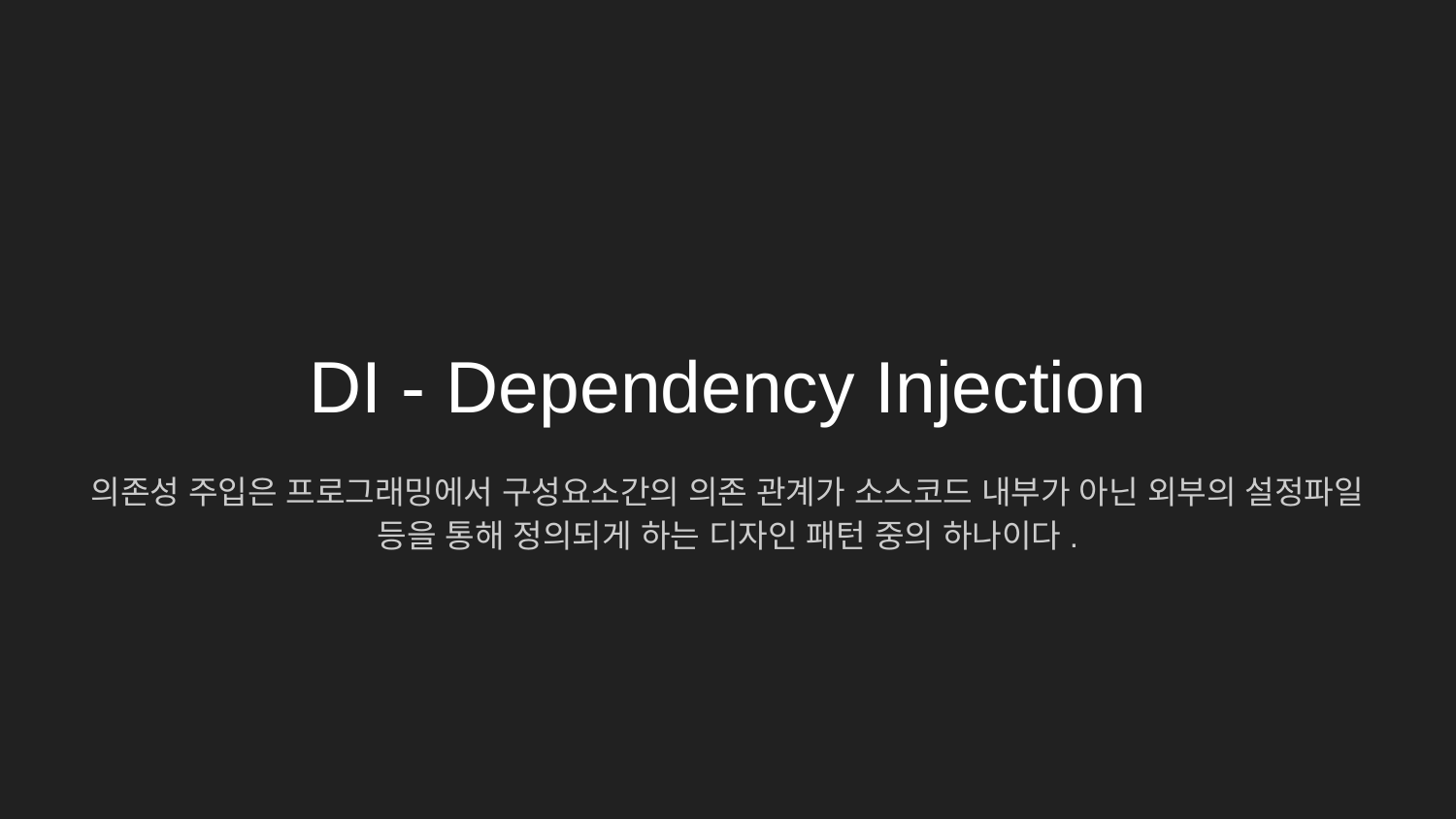

# DI - Dependency Injection
의존성 주입은 프로그래밍에서 구성요소간의 의존 관계가 소스코드 내부가 아닌 외부의 설정파일 등을 통해 정의되게 하는 디자인 패턴 중의 하나이다.